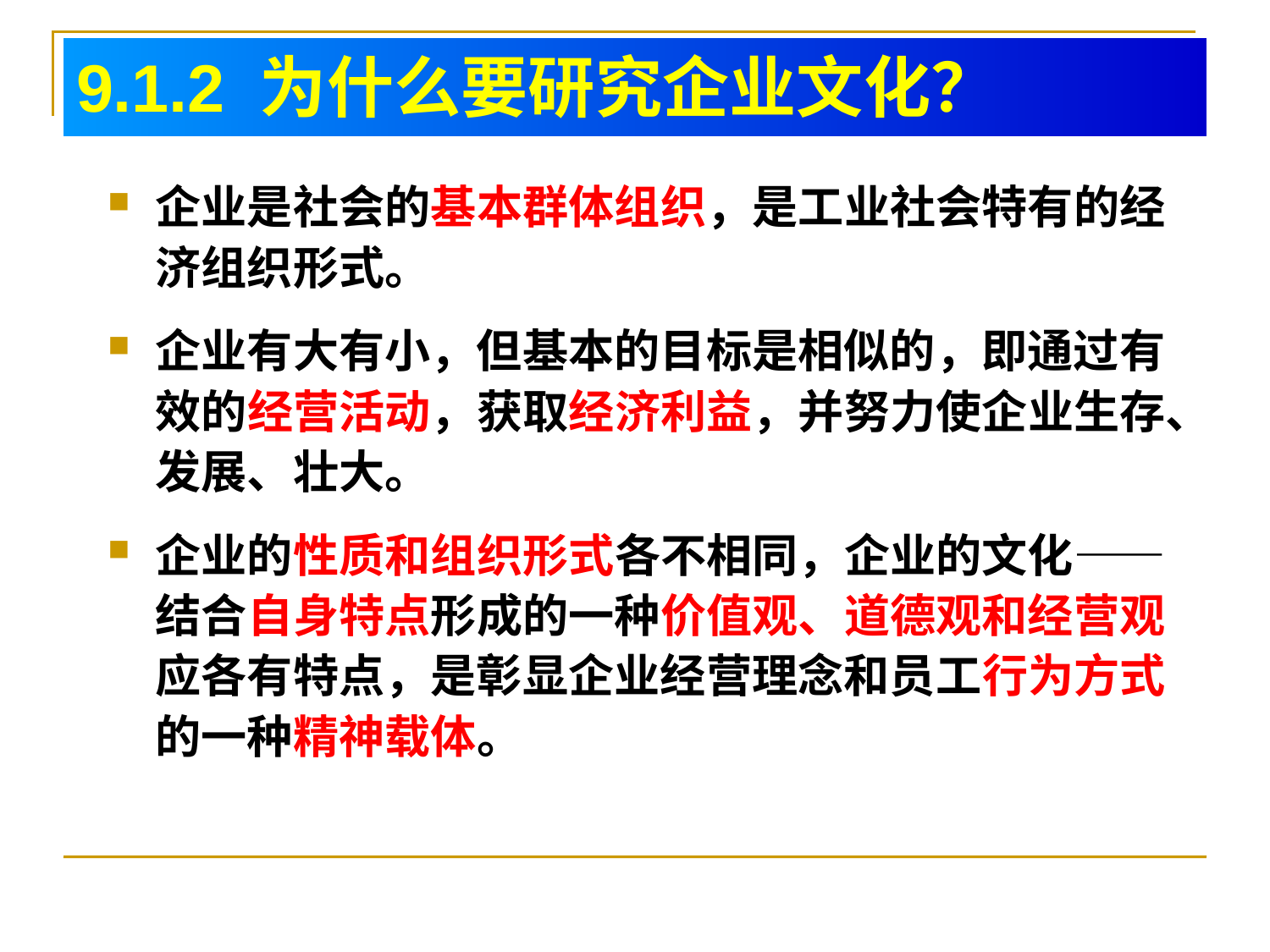

# 9.1.2 为什么要研究企业文化？
企业是社会的基本群体组织，是工业社会特有的经济组织形式。
企业有大有小，但基本的目标是相似的，即通过有效的经营活动，获取经济利益，并努力使企业生存、发展、壮大。
企业的性质和组织形式各不相同，企业的文化——结合自身特点形成的一种价值观、道德观和经营观应各有特点，是彰显企业经营理念和员工行为方式的一种精神载体。

5